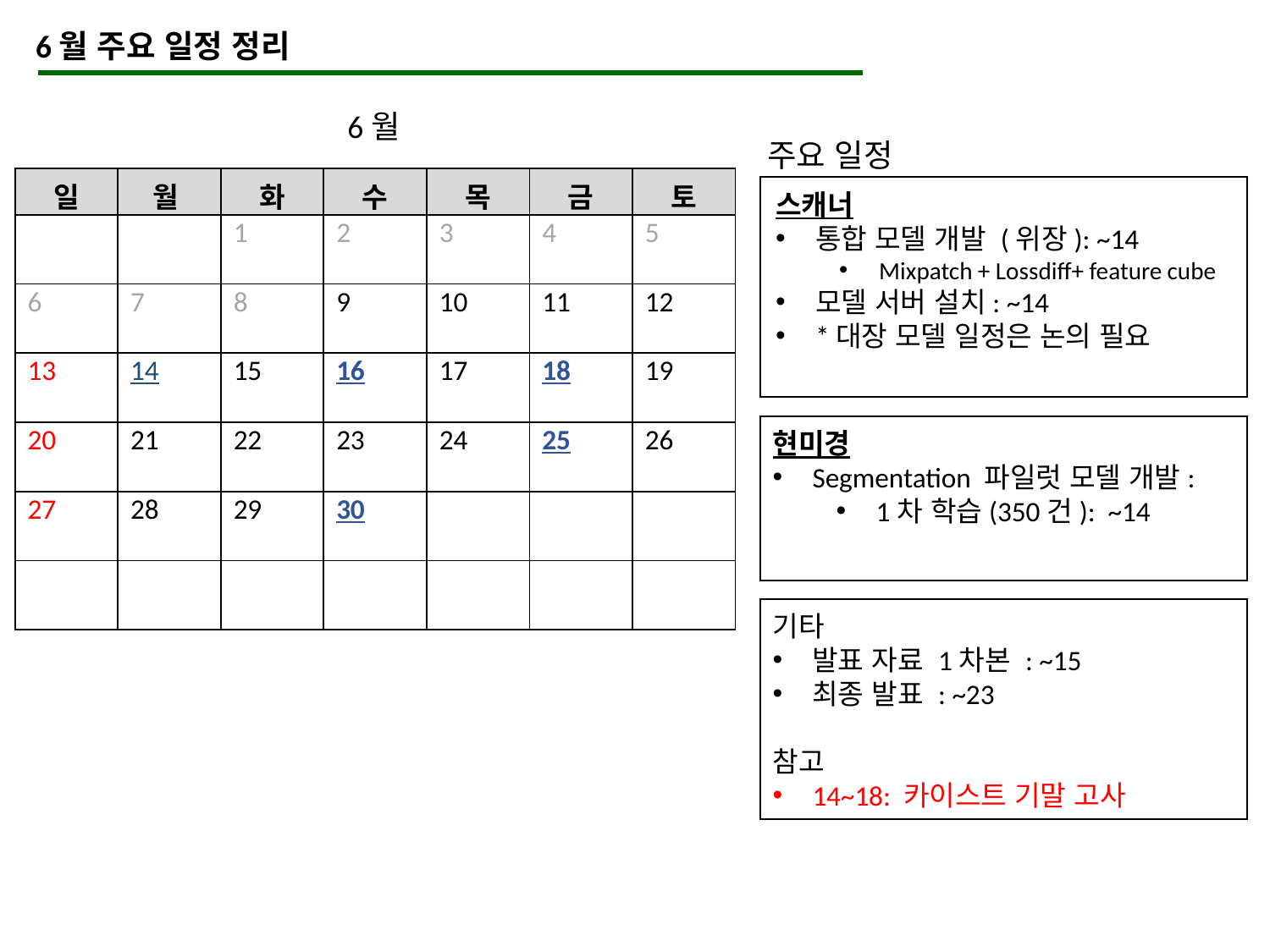

6월 주요 일정 정리
6월
주요 일정
| 일 | 월 | 화 | 수 | 목 | 금 | 토 |
| --- | --- | --- | --- | --- | --- | --- |
|  |  | 1 | 2 | 3 | 4 | 5 |
| 6 | 7 | 8 | 9 | 10 | 11 | 12 |
| 13 | 14 | 15 | 16 | 17 | 18 | 19 |
| 20 | 21 | 22 | 23 | 24 | 25 | 26 |
| 27 | 28 | 29 | 30 |  |  |  |
|  |  |  |  |  |  |  |

스캐너
통합 모델 개발 (위장): ~14
Mixpatch + Lossdiff+ feature cube
모델 서버 설치: ~14
*대장 모델 일정은 논의 필요

현미경
Segmentation 파일럿 모델 개발:
1차 학습(350건):  ~14

기타
발표 자료 1차본 : ~15
최종 발표 : ~23

참고
14~18: 카이스트 기말 고사